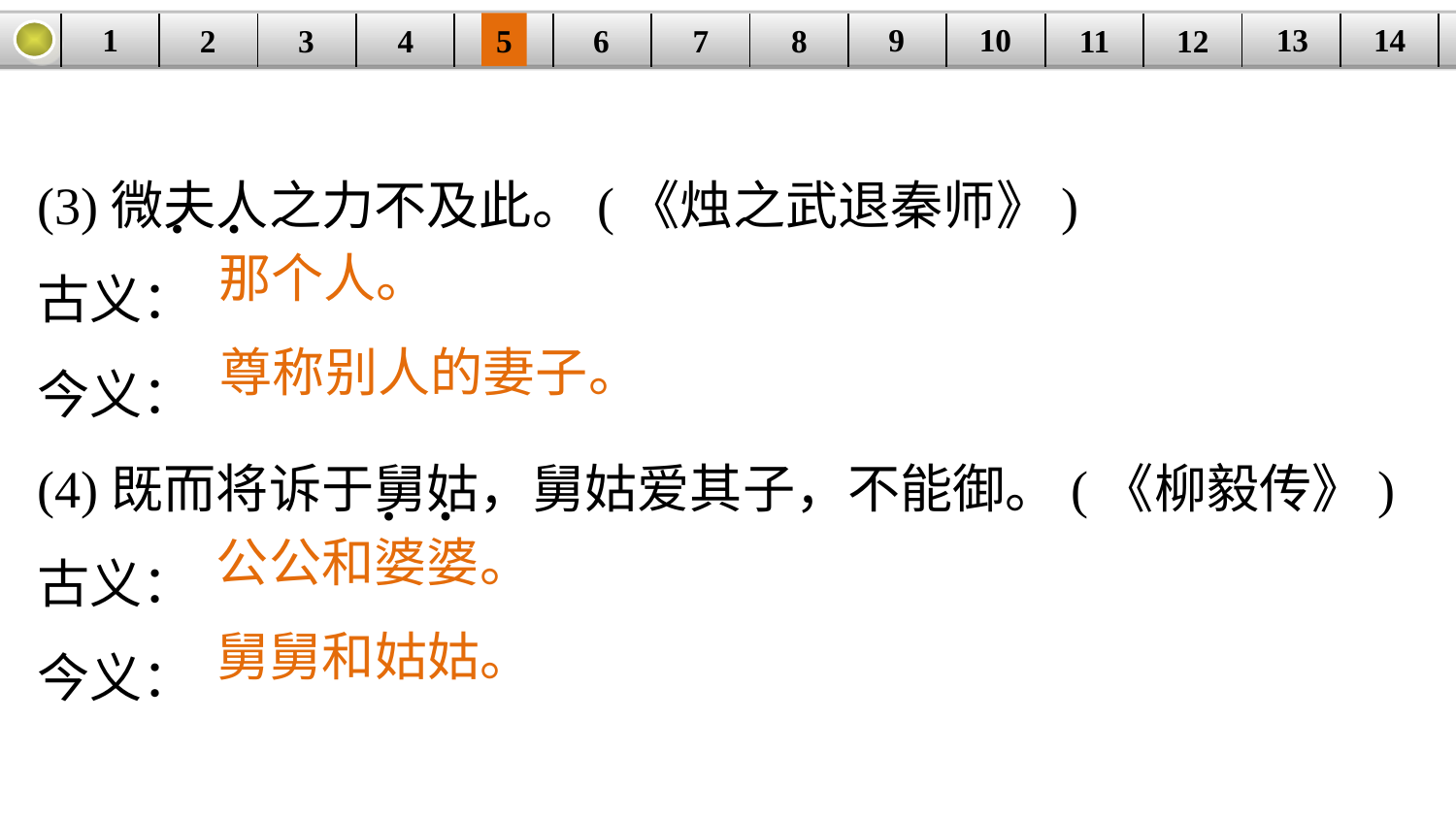

14
9
10
1
13
3
4
5
6
8
11
2
12
|  |  |  |  |  |  |  |  |  |  |  |  |  |  |
| --- | --- | --- | --- | --- | --- | --- | --- | --- | --- | --- | --- | --- | --- |
7

(3)微夫人之力不及此。(《烛之武退秦师》)
古义：
今义：
(4)既而将诉于舅姑，舅姑爱其子，不能御。(《柳毅传》)
古义：
今义：
·   ·
那个人。
尊称别人的妻子。
·   ·
公公和婆婆。
舅舅和姑姑。